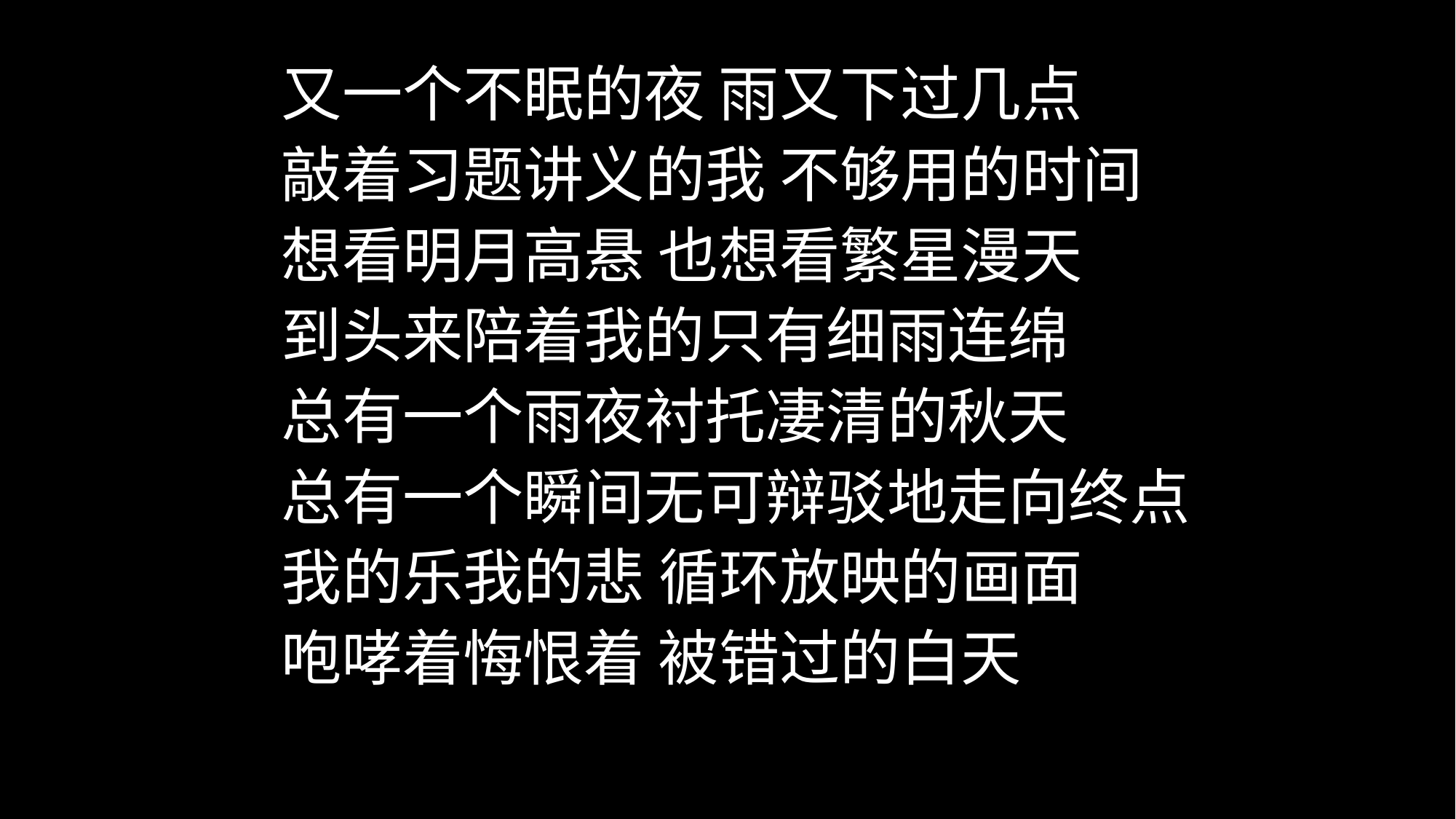

又一个不眠的夜 雨又下过几点
敲着习题讲义的我 不够用的时间
想看明月高悬 也想看繁星漫天
到头来陪着我的只有细雨连绵
总有一个雨夜衬托凄清的秋天
总有一个瞬间无可辩驳地走向终点
我的乐我的悲 循环放映的画面
咆哮着悔恨着 被错过的白天